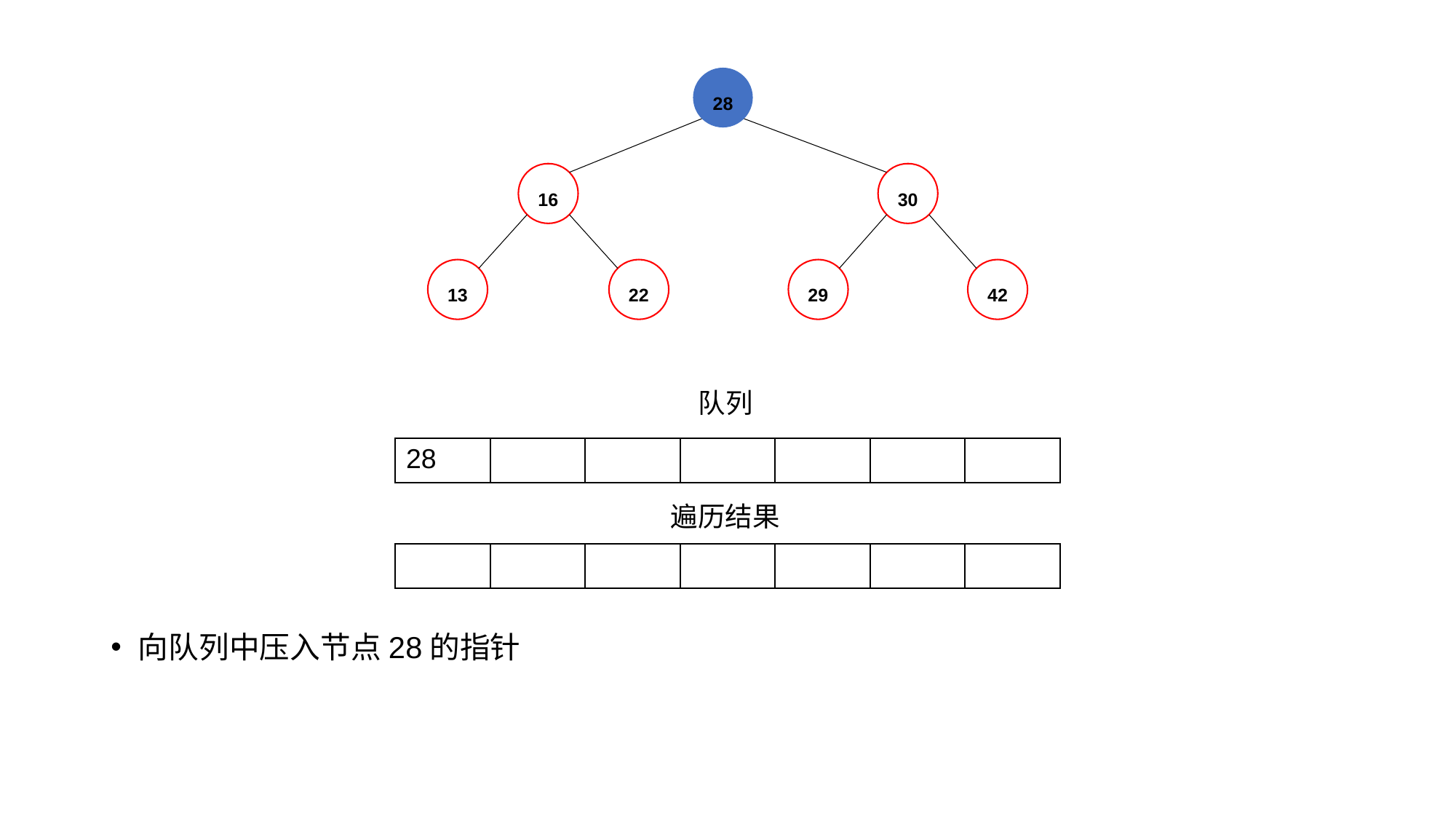

28
16
30
13
22
29
42
队列
| 28 |  |  |  |  |  |  |
| --- | --- | --- | --- | --- | --- | --- |
遍历结果
|  |  |  |  |  |  |  |
| --- | --- | --- | --- | --- | --- | --- |

向队列中压入节点28的指针